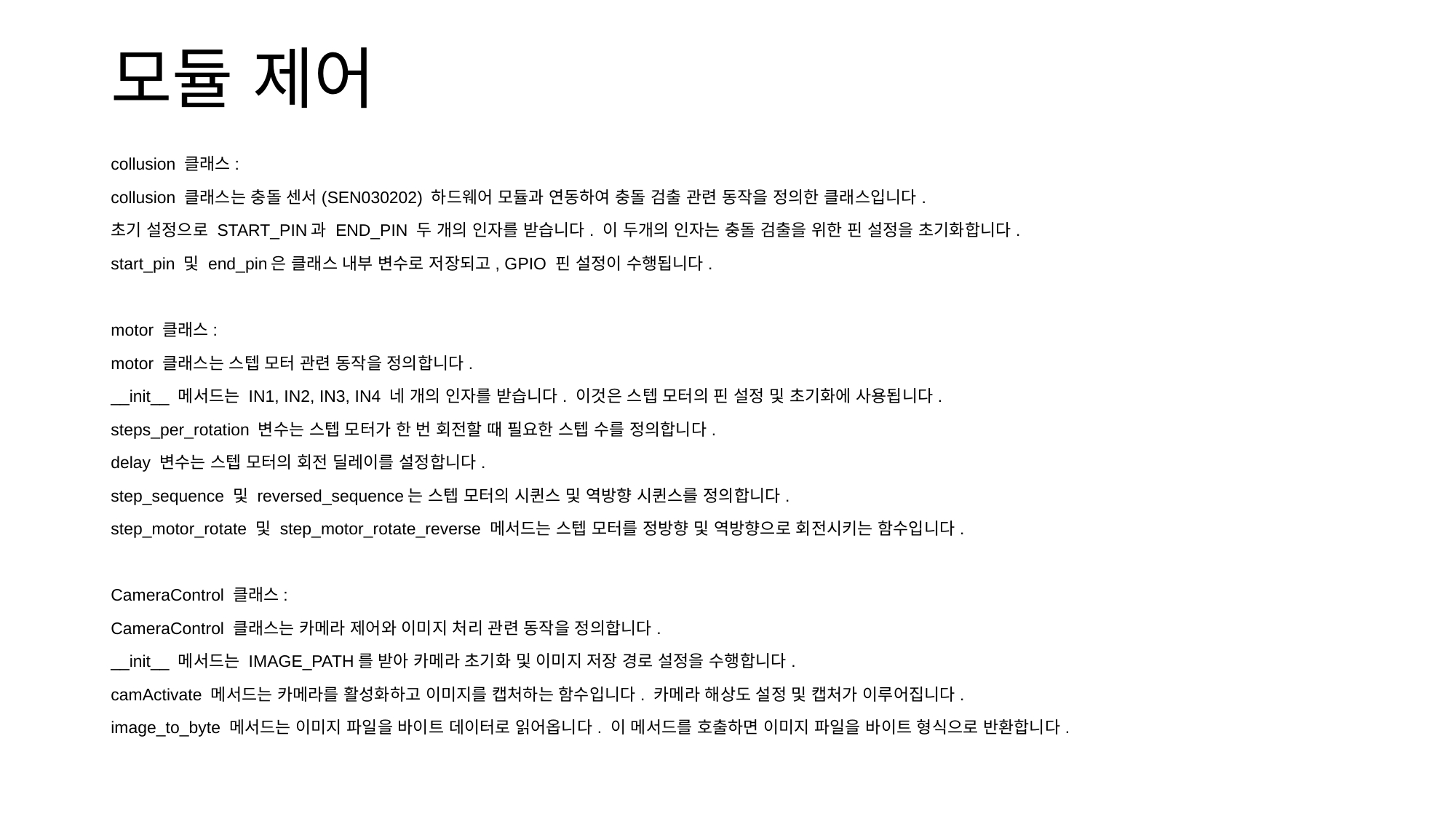

# 모듈 제어
collusion 클래스:
collusion 클래스는 충돌 센서(SEN030202) 하드웨어 모듈과 연동하여 충돌 검출 관련 동작을 정의한 클래스입니다.
초기 설정으로 START_PIN과 END_PIN 두 개의 인자를 받습니다. 이 두개의 인자는 충돌 검출을 위한 핀 설정을 초기화합니다.
start_pin 및 end_pin은 클래스 내부 변수로 저장되고, GPIO 핀 설정이 수행됩니다.

motor 클래스:
motor 클래스는 스텝 모터 관련 동작을 정의합니다.
__init__ 메서드는 IN1, IN2, IN3, IN4 네 개의 인자를 받습니다. 이것은 스텝 모터의 핀 설정 및 초기화에 사용됩니다.
steps_per_rotation 변수는 스텝 모터가 한 번 회전할 때 필요한 스텝 수를 정의합니다.
delay 변수는 스텝 모터의 회전 딜레이를 설정합니다.
step_sequence 및 reversed_sequence는 스텝 모터의 시퀸스 및 역방향 시퀸스를 정의합니다.
step_motor_rotate 및 step_motor_rotate_reverse 메서드는 스텝 모터를 정방향 및 역방향으로 회전시키는 함수입니다.

CameraControl 클래스:
CameraControl 클래스는 카메라 제어와 이미지 처리 관련 동작을 정의합니다.
__init__ 메서드는 IMAGE_PATH를 받아 카메라 초기화 및 이미지 저장 경로 설정을 수행합니다.
camActivate 메서드는 카메라를 활성화하고 이미지를 캡처하는 함수입니다. 카메라 해상도 설정 및 캡처가 이루어집니다.
image_to_byte 메서드는 이미지 파일을 바이트 데이터로 읽어옵니다. 이 메서드를 호출하면 이미지 파일을 바이트 형식으로 반환합니다.